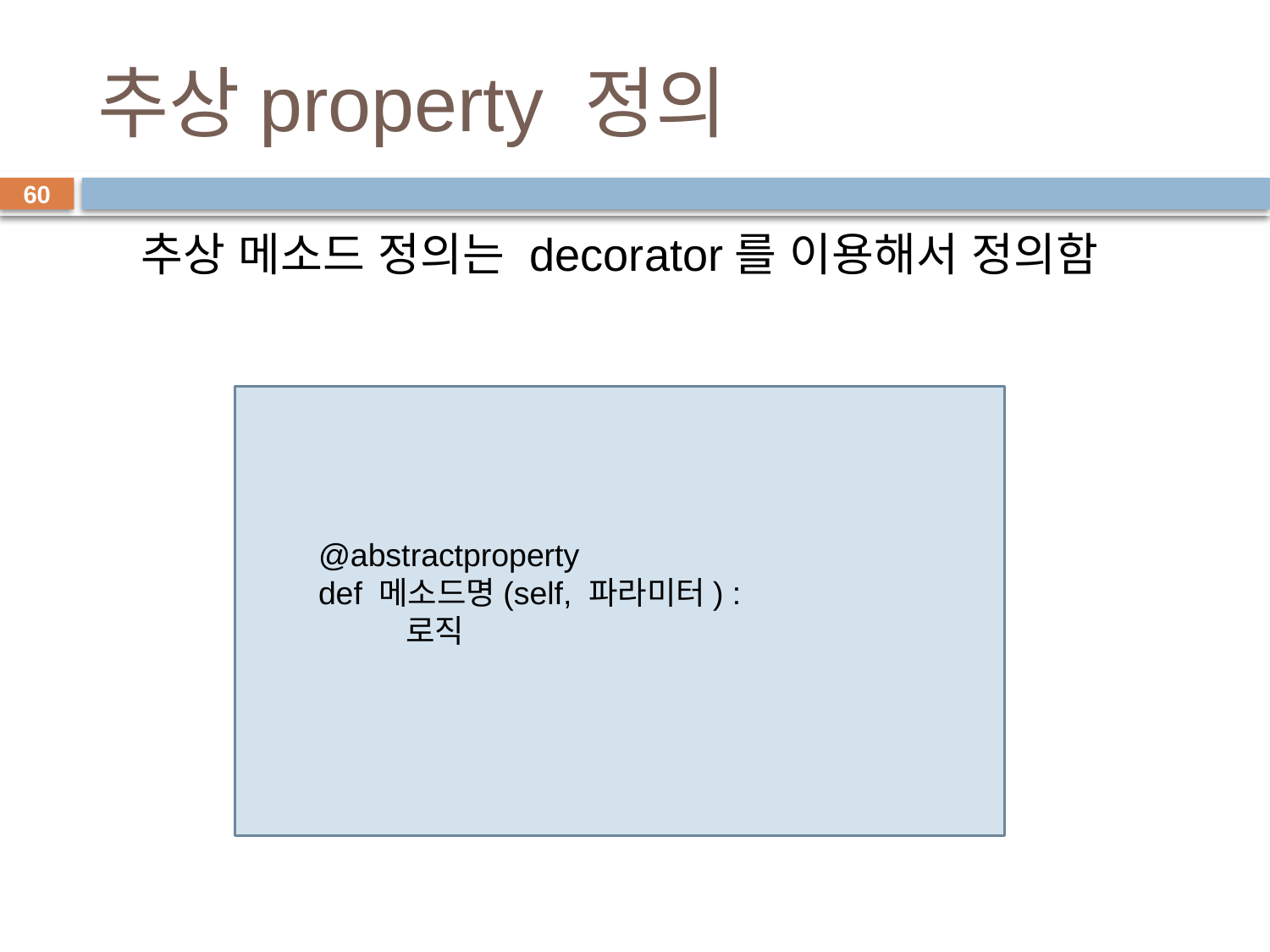

# 추상property 정의
60
추상 메소드 정의는 decorator를 이용해서 정의함
        @abstractproperty
        def 메소드명(self, 파라미터) :
                 로직